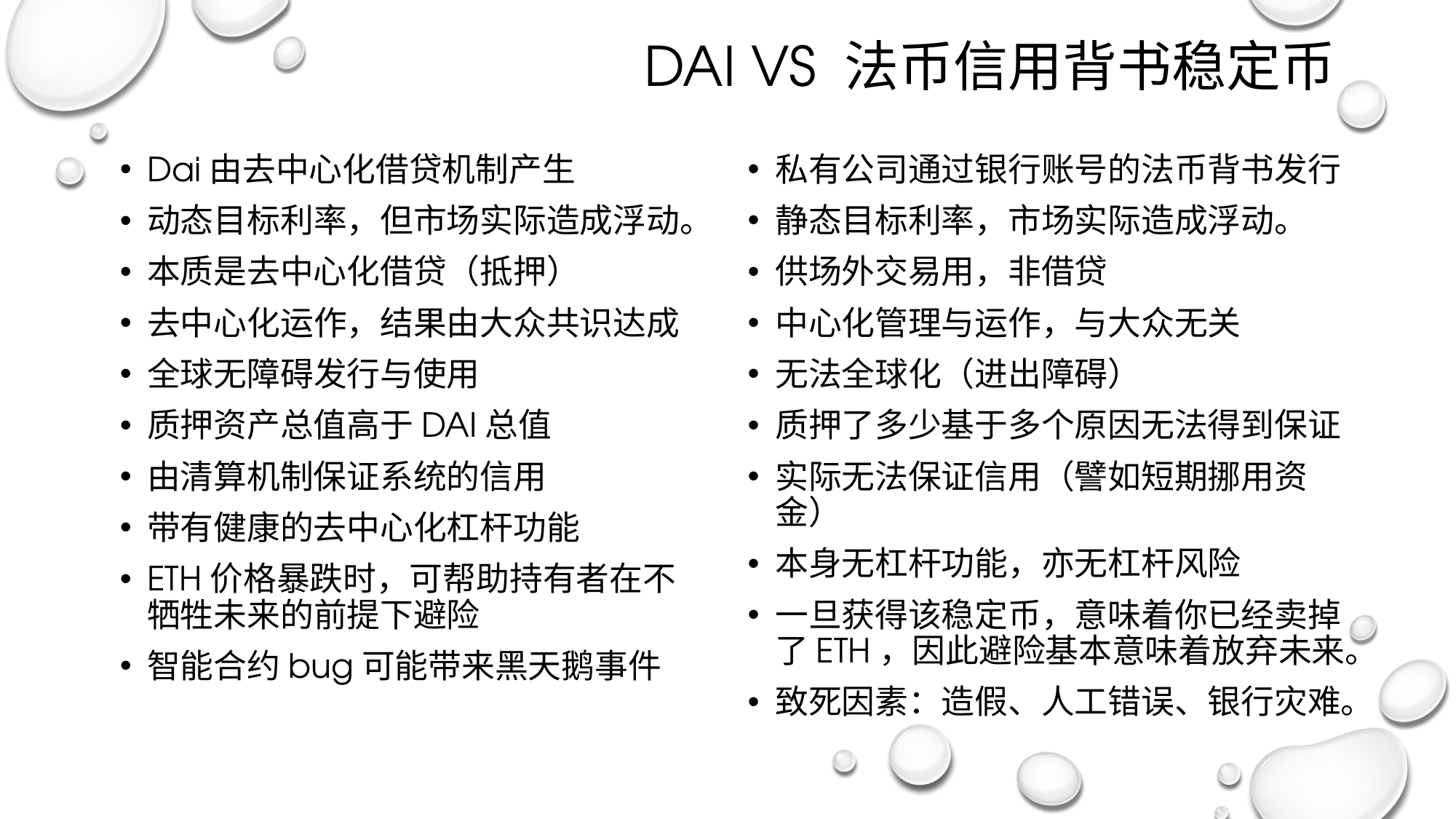

DAI VS 法币信用背书稳定币
Dai由去中心化借贷机制产生
动态目标利率，但市场实际造成浮动。
本质是去中心化借贷（抵押）
去中心化运作，结果由大众共识达成
全球无障碍发行与使用
质押资产总值高于DAI总值
由清算机制保证系统的信用
带有健康的去中心化杠杆功能
ETH价格暴跌时，可帮助持有者在不牺牲未来的前提下避险
智能合约bug可能带来黑天鹅事件
私有公司通过银行账号的法币背书发行
静态目标利率，市场实际造成浮动。
供场外交易用，非借贷
中心化管理与运作，与大众无关
无法全球化（进出障碍）
质押了多少基于多个原因无法得到保证
实际无法保证信用（譬如短期挪用资金）
本身无杠杆功能，亦无杠杆风险
一旦获得该稳定币，意味着你已经卖掉了ETH，因此避险基本意味着放弃未来。
致死因素：造假、人工错误、银行灾难。